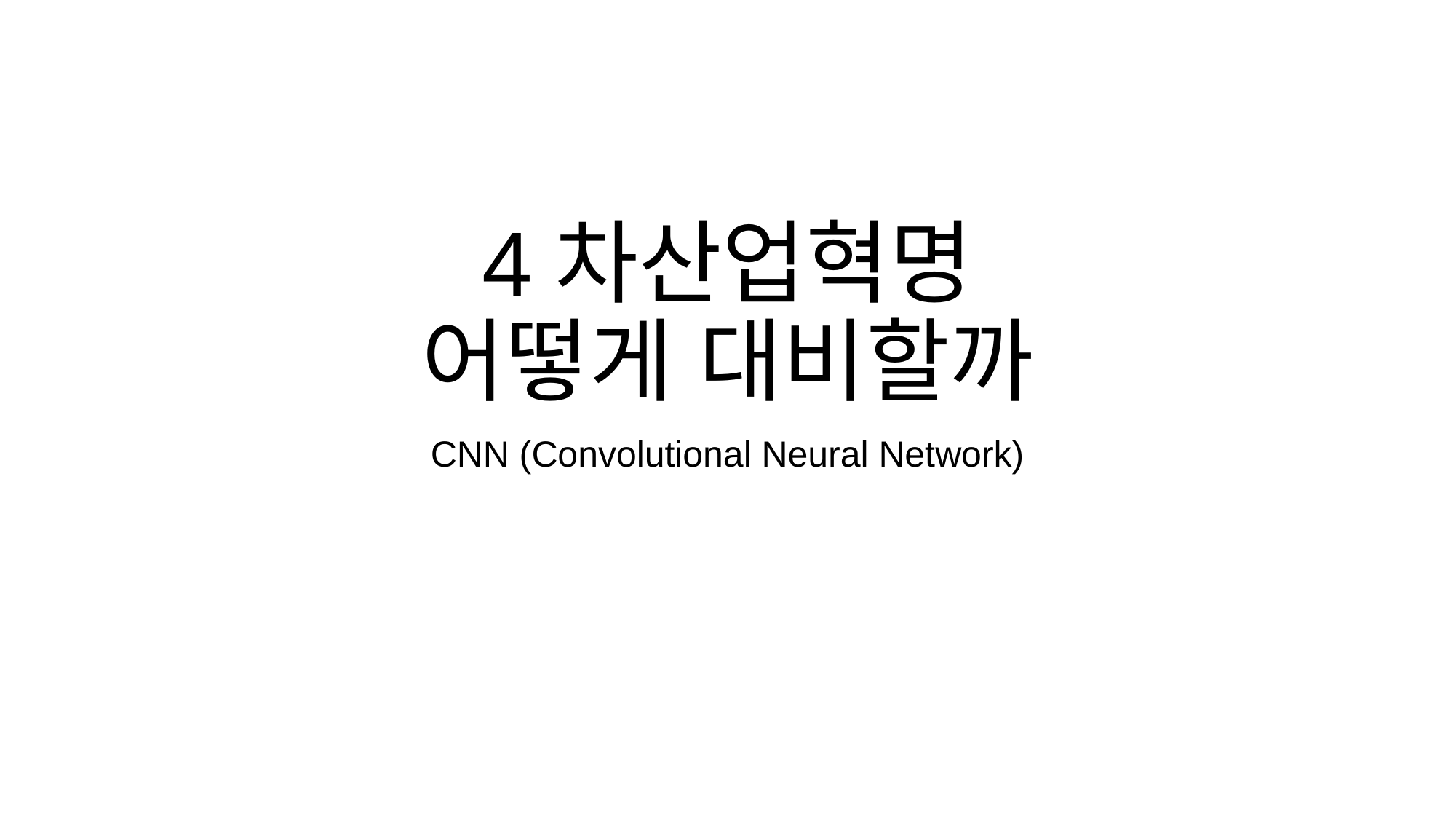

# 4차산업혁명 어떻게 대비할까
CNN (Convolutional Neural Network)